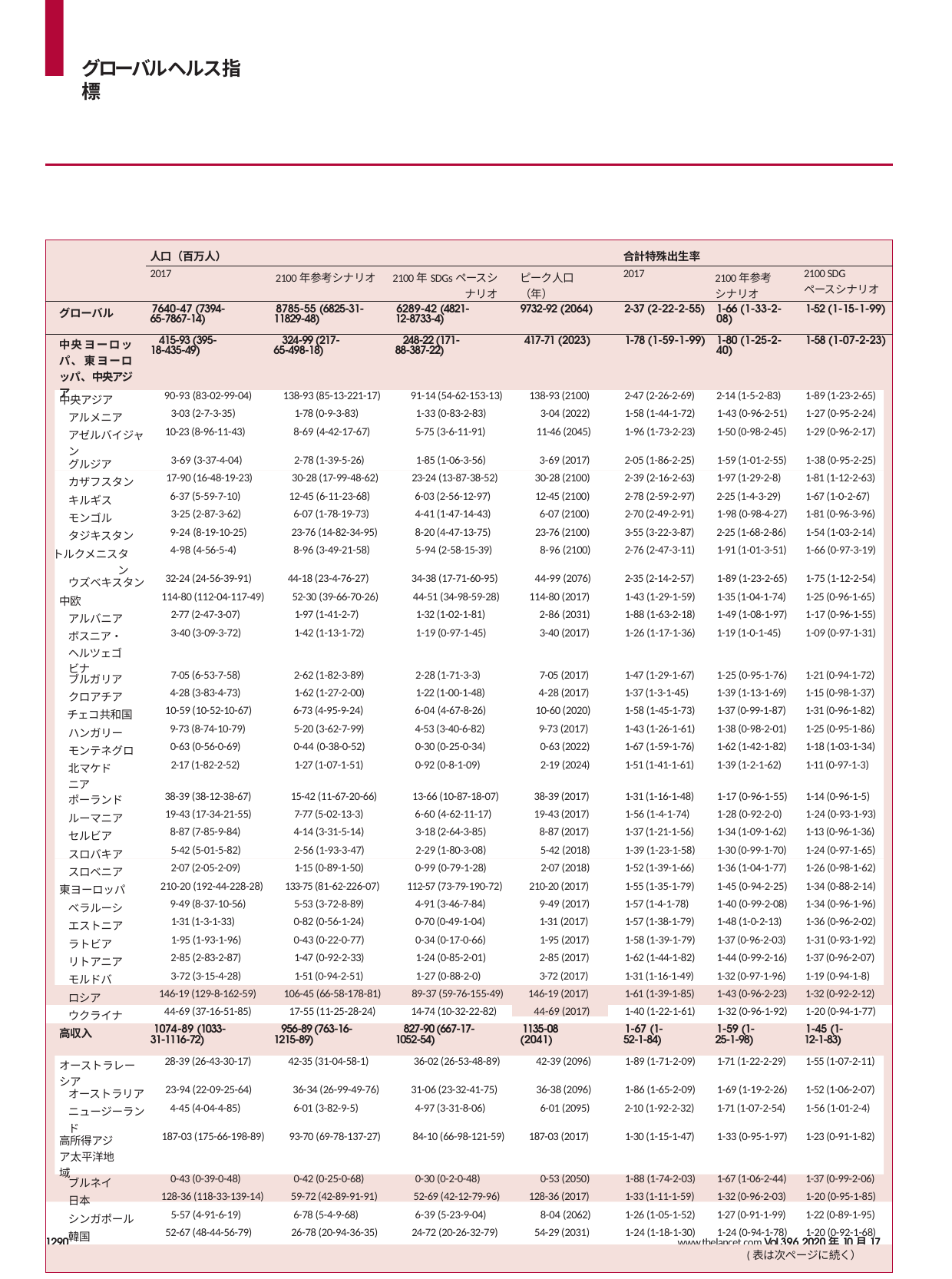

グローバルヘルス指標

|  | 人口（百万人） |  |  |  | 合計特殊出生率 |  |  |
| --- | --- | --- | --- | --- | --- | --- | --- |
|  | 2017 | 2100年参考シナリオ | 2100年SDGsペースシナリオ | ピーク人口（年） | 2017 | 2100年参考シナリオ | 2100 SDG ペースシナリオ |
| グローバル | 7640-47 (7394-65-7867-14) | 8785-55 (6825-31-11829-48) | 6289-42 (4821-12-8733-4) | 9732-92 (2064) | 2-37 (2-22-2-55) | 1-66 (1-33-2-08) | 1-52 (1-15-1-99) |
| 中央ヨーロッパ、東ヨーロッパ、中央アジア | 415-93 (395-18-435-49) | 324-99 (217-65-498-18) | 248-22 (171-88-387-22) | 417-71 (2023) | 1-78 (1-59-1-99) | 1-80 (1-25-2-40) | 1-58 (1-07-2-23) |
| 中央アジア | 90-93 (83-02-99-04) | 138-93 (85-13-221-17) | 91-14 (54-62-153-13) | 138-93 (2100) | 2-47 (2-26-2-69) | 2-14 (1-5-2-83) | 1-89 (1-23-2-65) |
| アルメニア | 3-03 (2-7-3-35) | 1-78 (0-9-3-83) | 1-33 (0-83-2-83) | 3-04 (2022) | 1-58 (1-44-1-72) | 1-43 (0-96-2-51) | 1-27 (0-95-2-24) |
| アゼルバイジャン | 10-23 (8-96-11-43) | 8-69 (4-42-17-67) | 5-75 (3-6-11-91) | 11-46 (2045) | 1-96 (1-73-2-23) | 1-50 (0-98-2-45) | 1-29 (0-96-2-17) |
| グルジア | 3-69 (3-37-4-04) | 2-78 (1-39-5-26) | 1-85 (1-06-3-56) | 3-69 (2017) | 2-05 (1-86-2-25) | 1-59 (1-01-2-55) | 1-38 (0-95-2-25) |
| カザフスタン | 17-90 (16-48-19-23) | 30-28 (17-99-48-62) | 23-24 (13-87-38-52) | 30-28 (2100) | 2-39 (2-16-2-63) | 1-97 (1-29-2-8) | 1-81 (1-12-2-63) |
| キルギス | 6-37 (5-59-7-10) | 12-45 (6-11-23-68) | 6-03 (2-56-12-97) | 12-45 (2100) | 2-78 (2-59-2-97) | 2-25 (1-4-3-29) | 1-67 (1-0-2-67) |
| モンゴル | 3-25 (2-87-3-62) | 6-07 (1-78-19-73) | 4-41 (1-47-14-43) | 6-07 (2100) | 2-70 (2-49-2-91) | 1-98 (0-98-4-27) | 1-81 (0-96-3-96) |
| タジキスタン | 9-24 (8-19-10-25) | 23-76 (14-82-34-95) | 8-20 (4-47-13-75) | 23-76 (2100) | 3-55 (3-22-3-87) | 2-25 (1-68-2-86) | 1-54 (1-03-2-14) |
| トルクメニスタン | 4-98 (4-56-5-4) | 8-96 (3-49-21-58) | 5-94 (2-58-15-39) | 8-96 (2100) | 2-76 (2-47-3-11) | 1-91 (1-01-3-51) | 1-66 (0-97-3-19) |
| ウズベキスタン | 32-24 (24-56-39-91) | 44-18 (23-4-76-27) | 34-38 (17-71-60-95) | 44-99 (2076) | 2-35 (2-14-2-57) | 1-89 (1-23-2-65) | 1-75 (1-12-2-54) |
| 中欧 | 114-80 (112-04-117-49) | 52-30 (39-66-70-26) | 44-51 (34-98-59-28) | 114-80 (2017) | 1-43 (1-29-1-59) | 1-35 (1-04-1-74) | 1-25 (0-96-1-65) |
| アルバニア | 2-77 (2-47-3-07) | 1-97 (1-41-2-7) | 1-32 (1-02-1-81) | 2-86 (2031) | 1-88 (1-63-2-18) | 1-49 (1-08-1-97) | 1-17 (0-96-1-55) |
| ボスニア・ヘルツェゴビナ | 3-40 (3-09-3-72) | 1-42 (1-13-1-72) | 1-19 (0-97-1-45) | 3-40 (2017) | 1-26 (1-17-1-36) | 1-19 (1-0-1-45) | 1-09 (0-97-1-31) |
| ブルガリア | 7-05 (6-53-7-58) | 2-62 (1-82-3-89) | 2-28 (1-71-3-3) | 7-05 (2017) | 1-47 (1-29-1-67) | 1-25 (0-95-1-76) | 1-21 (0-94-1-72) |
| クロアチア | 4-28 (3-83-4-73) | 1-62 (1-27-2-00) | 1-22 (1-00-1-48) | 4-28 (2017) | 1-37 (1-3-1-45) | 1-39 (1-13-1-69) | 1-15 (0-98-1-37) |
| チェコ共和国 | 10-59 (10-52-10-67) | 6-73 (4-95-9-24) | 6-04 (4-67-8-26) | 10-60 (2020) | 1-58 (1-45-1-73) | 1-37 (0-99-1-87) | 1-31 (0-96-1-82) |
| ハンガリー | 9-73 (8-74-10-79) | 5-20 (3-62-7-99) | 4-53 (3-40-6-82) | 9-73 (2017) | 1-43 (1-26-1-61) | 1-38 (0-98-2-01) | 1-25 (0-95-1-86) |
| モンテネグロ | 0-63 (0-56-0-69) | 0-44 (0-38-0-52) | 0-30 (0-25-0-34) | 0-63 (2022) | 1-67 (1-59-1-76) | 1-62 (1-42-1-82) | 1-18 (1-03-1-34) |
| 北マケドニア | 2-17 (1-82-2-52) | 1-27 (1-07-1-51) | 0-92 (0-8-1-09) | 2-19 (2024) | 1-51 (1-41-1-61) | 1-39 (1-2-1-62) | 1-11 (0-97-1-3) |
| ポーランド | 38-39 (38-12-38-67) | 15-42 (11-67-20-66) | 13-66 (10-87-18-07) | 38-39 (2017) | 1-31 (1-16-1-48) | 1-17 (0-96-1-55) | 1-14 (0-96-1-5) |
| ルーマニア | 19-43 (17-34-21-55) | 7-77 (5-02-13-3) | 6-60 (4-62-11-17) | 19-43 (2017) | 1-56 (1-4-1-74) | 1-28 (0-92-2-0) | 1-24 (0-93-1-93) |
| セルビア | 8-87 (7-85-9-84) | 4-14 (3-31-5-14) | 3-18 (2-64-3-85) | 8-87 (2017) | 1-37 (1-21-1-56) | 1-34 (1-09-1-62) | 1-13 (0-96-1-36) |
| スロバキア | 5-42 (5-01-5-82) | 2-56 (1-93-3-47) | 2-29 (1-80-3-08) | 5-42 (2018) | 1-39 (1-23-1-58) | 1-30 (0-99-1-70) | 1-24 (0-97-1-65) |
| スロベニア | 2-07 (2-05-2-09) | 1-15 (0-89-1-50) | 0-99 (0-79-1-28) | 2-07 (2018) | 1-52 (1-39-1-66) | 1-36 (1-04-1-77) | 1-26 (0-98-1-62) |
| 東ヨーロッパ | 210-20 (192-44-228-28) | 133-75 (81-62-226-07) | 112-57 (73-79-190-72) | 210-20 (2017) | 1-55 (1-35-1-79) | 1-45 (0-94-2-25) | 1-34 (0-88-2-14) |
| ベラルーシ | 9-49 (8-37-10-56) | 5-53 (3-72-8-89) | 4-91 (3-46-7-84) | 9-49 (2017) | 1-57 (1-4-1-78) | 1-40 (0-99-2-08) | 1-34 (0-96-1-96) |
| エストニア | 1-31 (1-3-1-33) | 0-82 (0-56-1-24) | 0-70 (0-49-1-04) | 1-31 (2017) | 1-57 (1-38-1-79) | 1-48 (1-0-2-13) | 1-36 (0-96-2-02) |
| ラトビア | 1-95 (1-93-1-96) | 0-43 (0-22-0-77) | 0-34 (0-17-0-66) | 1-95 (2017) | 1-58 (1-39-1-79) | 1-37 (0-96-2-03) | 1-31 (0-93-1-92) |
| リトアニア | 2-85 (2-83-2-87) | 1-47 (0-92-2-33) | 1-24 (0-85-2-01) | 2-85 (2017) | 1-62 (1-44-1-82) | 1-44 (0-99-2-16) | 1-37 (0-96-2-07) |
| モルドバ | 3-72 (3-15-4-28) | 1-51 (0-94-2-51) | 1-27 (0-88-2-0) | 3-72 (2017) | 1-31 (1-16-1-49) | 1-32 (0-97-1-96) | 1-19 (0-94-1-8) |
| ロシア | 146-19 (129-8-162-59) | 106-45 (66-58-178-81) | 89-37 (59-76-155-49) | 146-19 (2017) | 1-61 (1-39-1-85) | 1-43 (0-96-2-23) | 1-32 (0-92-2-12) |
| ウクライナ | 44-69 (37-16-51-85) | 17-55 (11-25-28-24) | 14-74 (10-32-22-82) | 44-69 (2017) | 1-40 (1-22-1-61) | 1-32 (0-96-1-92) | 1-20 (0-94-1-77) |
| 高収入 | 1074-89 (1033-31-1116-72) | 956-89 (763-16-1215-89) | 827-90 (667-17-1052-54) | 1135-08 (2041) | 1-67 (1-52-1-84) | 1-59 (1-25-1-98) | 1-45 (1-12-1-83) |
| オーストラレーシア | 28-39 (26-43-30-17) | 42-35 (31-04-58-1) | 36-02 (26-53-48-89) | 42-39 (2096) | 1-89 (1-71-2-09) | 1-71 (1-22-2-29) | 1-55 (1-07-2-11) |
| オーストラリア | 23-94 (22-09-25-64) | 36-34 (26-99-49-76) | 31-06 (23-32-41-75) | 36-38 (2096) | 1-86 (1-65-2-09) | 1-69 (1-19-2-26) | 1-52 (1-06-2-07) |
| ニュージーランド | 4-45 (4-04-4-85) | 6-01 (3-82-9-5) | 4-97 (3-31-8-06) | 6-01 (2095) | 2-10 (1-92-2-32) | 1-71 (1-07-2-54) | 1-56 (1-01-2-4) |
| 高所得アジア太平洋地域 | 187-03 (175-66-198-89) | 93-70 (69-78-137-27) | 84-10 (66-98-121-59) | 187-03 (2017) | 1-30 (1-15-1-47) | 1-33 (0-95-1-97) | 1-23 (0-91-1-82) |
| ブルネイ | 0-43 (0-39-0-48) | 0-42 (0-25-0-68) | 0-30 (0-2-0-48) | 0-53 (2050) | 1-88 (1-74-2-03) | 1-67 (1-06-2-44) | 1-37 (0-99-2-06) |
| 日本 | 128-36 (118-33-139-14) | 59-72 (42-89-91-91) | 52-69 (42-12-79-96) | 128-36 (2017) | 1-33 (1-11-1-59) | 1-32 (0-96-2-03) | 1-20 (0-95-1-85) |
| シンガポール | 5-57 (4-91-6-19) | 6-78 (5-4-9-68) | 6-39 (5-23-9-04) | 8-04 (2062) | 1-26 (1-05-1-52) | 1-27 (0-91-1-99) | 1-22 (0-89-1-95) |
| 韓国 | 52-67 (48-44-56-79) | 26-78 (20-94-36-35) | 24-72 (20-26-32-79) | 54-29 (2031) | 1-24 (1-18-1-30) | 1-24 (0-94-1-78) | 1-20 (0-92-1-68) |
|  |  |  |  |  |  | (表は次ページに続く） |  |

1290
www.thelancet.com Vol 396 2020年10月17日